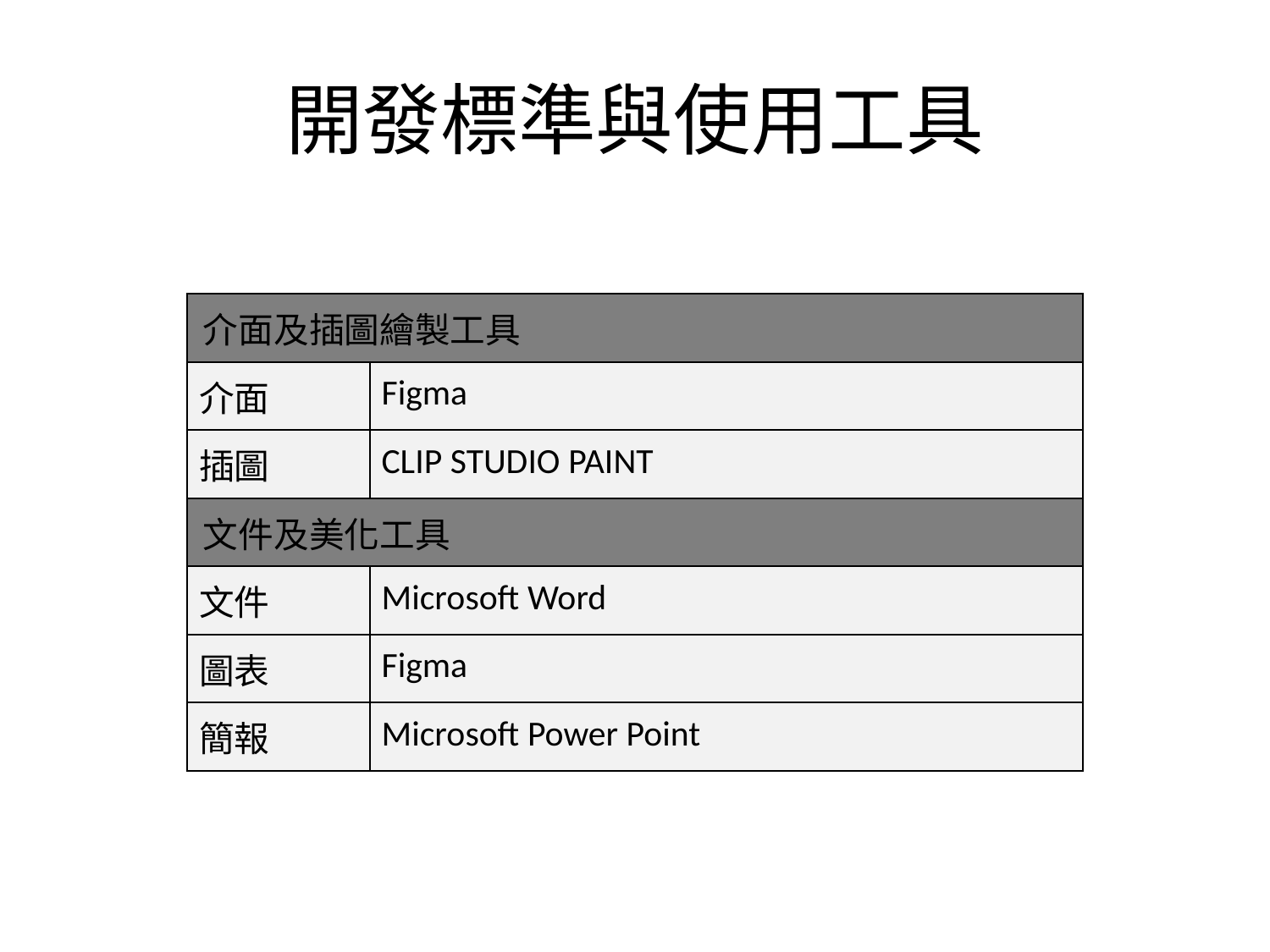

# 開發標準與使用工具
| 介面及插圖繪製工具 |  |
| --- | --- |
| 介面 | Figma |
| 插圖 | CLIP STUDIO PAINT |
| 文件及美化工具 |  |
| 文件 | Microsoft Word |
| 圖表 | Figma |
| 簡報 | Microsoft Power Point |